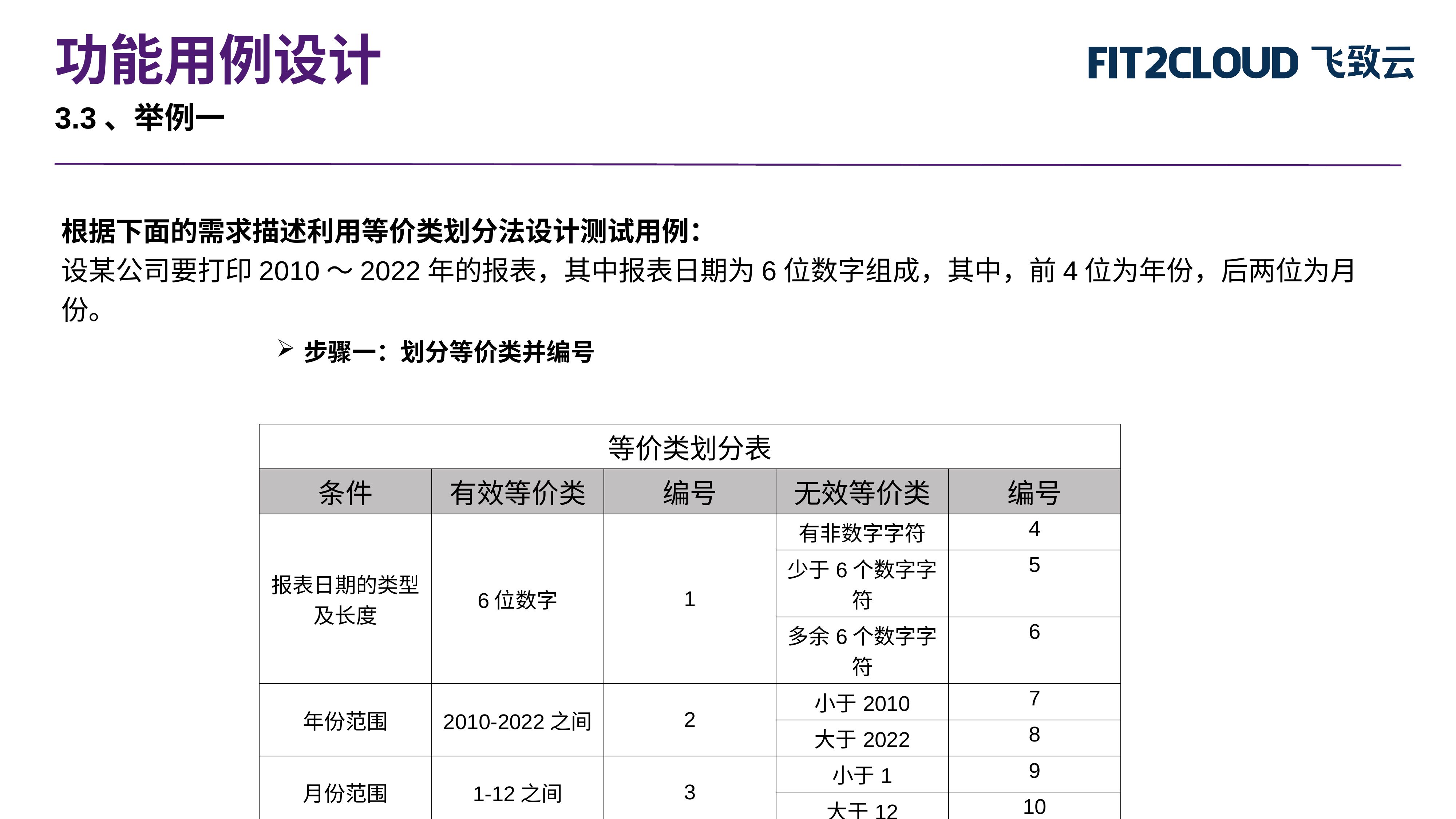

功能用例设计
3.3、举例一
根据下面的需求描述利用等价类划分法设计测试用例：
设某公司要打印2010～2022年的报表，其中报表日期为6位数字组成，其中，前4位为年份，后两位为月份。
步骤一：划分等价类并编号
| 等价类划分表 |  |  |  |  |
| --- | --- | --- | --- | --- |
| 条件 | 有效等价类 | 编号 | 无效等价类 | 编号 |
| 报表日期的类型及长度 | 6位数字 | 1 | 有非数字字符 | 4 |
|  |  |  | 少于6个数字字符 | 5 |
|  |  |  | 多余6个数字字符 | 6 |
| 年份范围 | 2010-2022之间 | 2 | 小于2010 | 7 |
|  |  |  | 大于2022 | 8 |
| 月份范围 | 1-12之间 | 3 | 小于1 | 9 |
|  |  |  | 大于12 | 10 |